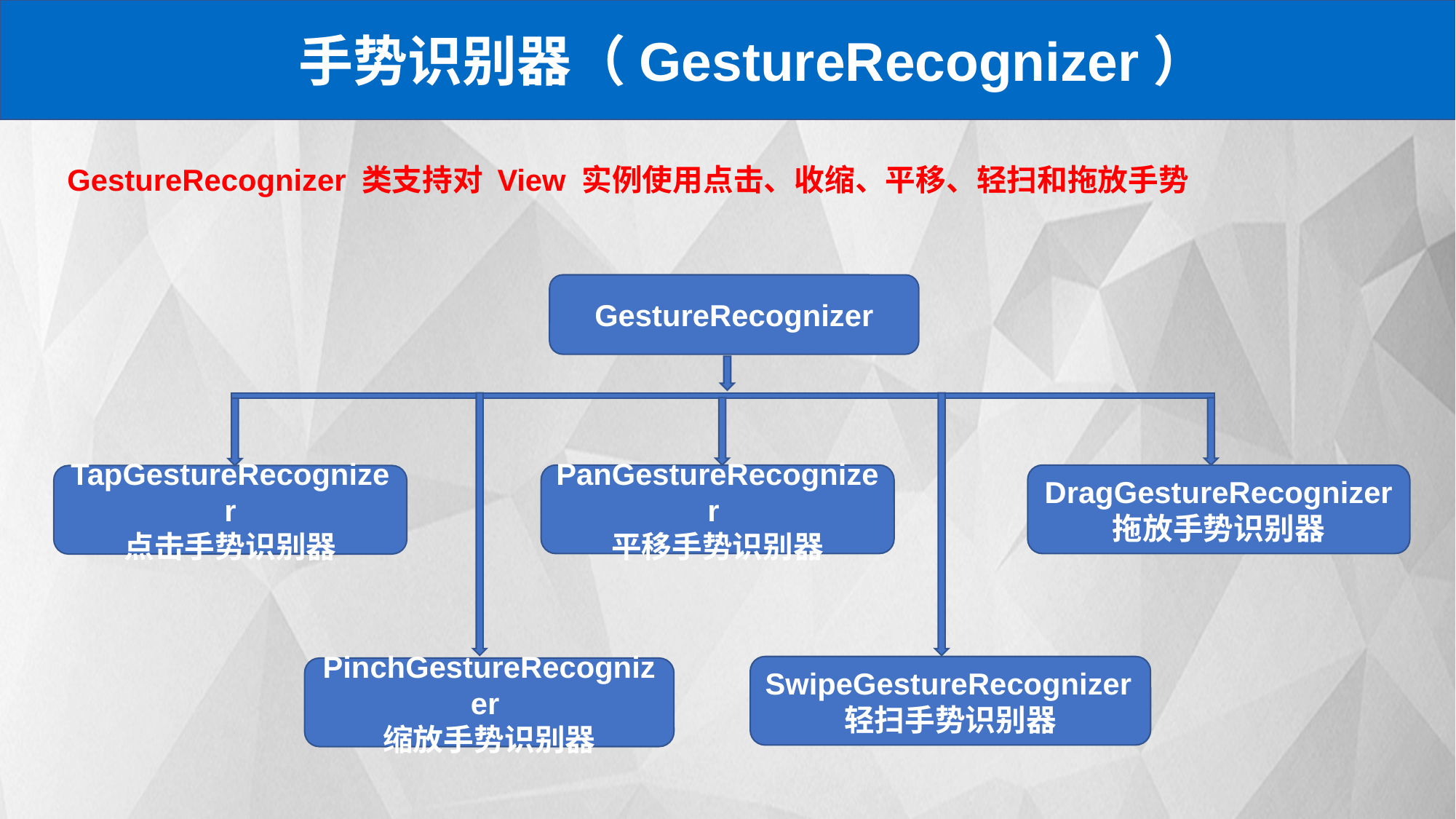

手势识别器（GestureRecognizer）
GestureRecognizer 类支持对 View 实例使用点击、收缩、平移、轻扫和拖放手势
GestureRecognizer

PanGestureRecognizer
平移手势识别器
DragGestureRecognizer
拖放手势识别器
TapGestureRecognizer
点击手势识别器
SwipeGestureRecognizer轻扫手势识别器
PinchGestureRecognizer
缩放手势识别器